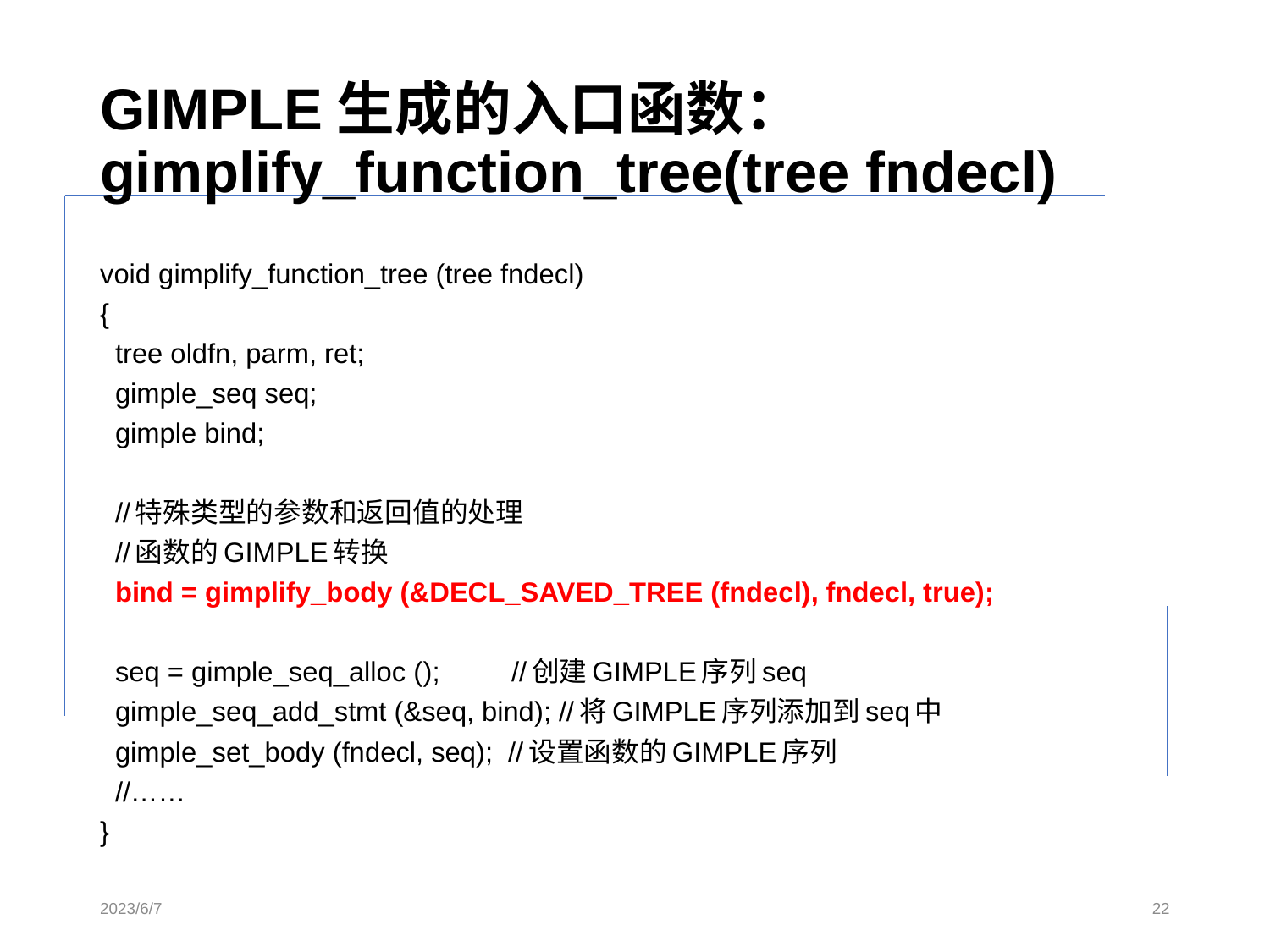

# GIMPLE生成的入口函数：gimplify_function_tree(tree fndecl)
void gimplify_function_tree (tree fndecl)
{
  tree oldfn, parm, ret;
  gimple_seq seq;
  gimple bind;

  //特殊类型的参数和返回值的处理
  //函数的GIMPLE转换
  bind = gimplify_body (&DECL_SAVED_TREE (fndecl), fndecl, true);

  seq = gimple_seq_alloc (); 	 //创建GIMPLE序列seq
  gimple_seq_add_stmt (&seq, bind); //将GIMPLE序列添加到seq中
  gimple_set_body (fndecl, seq);  //设置函数的GIMPLE序列
  //……
}
2023/6/7
22